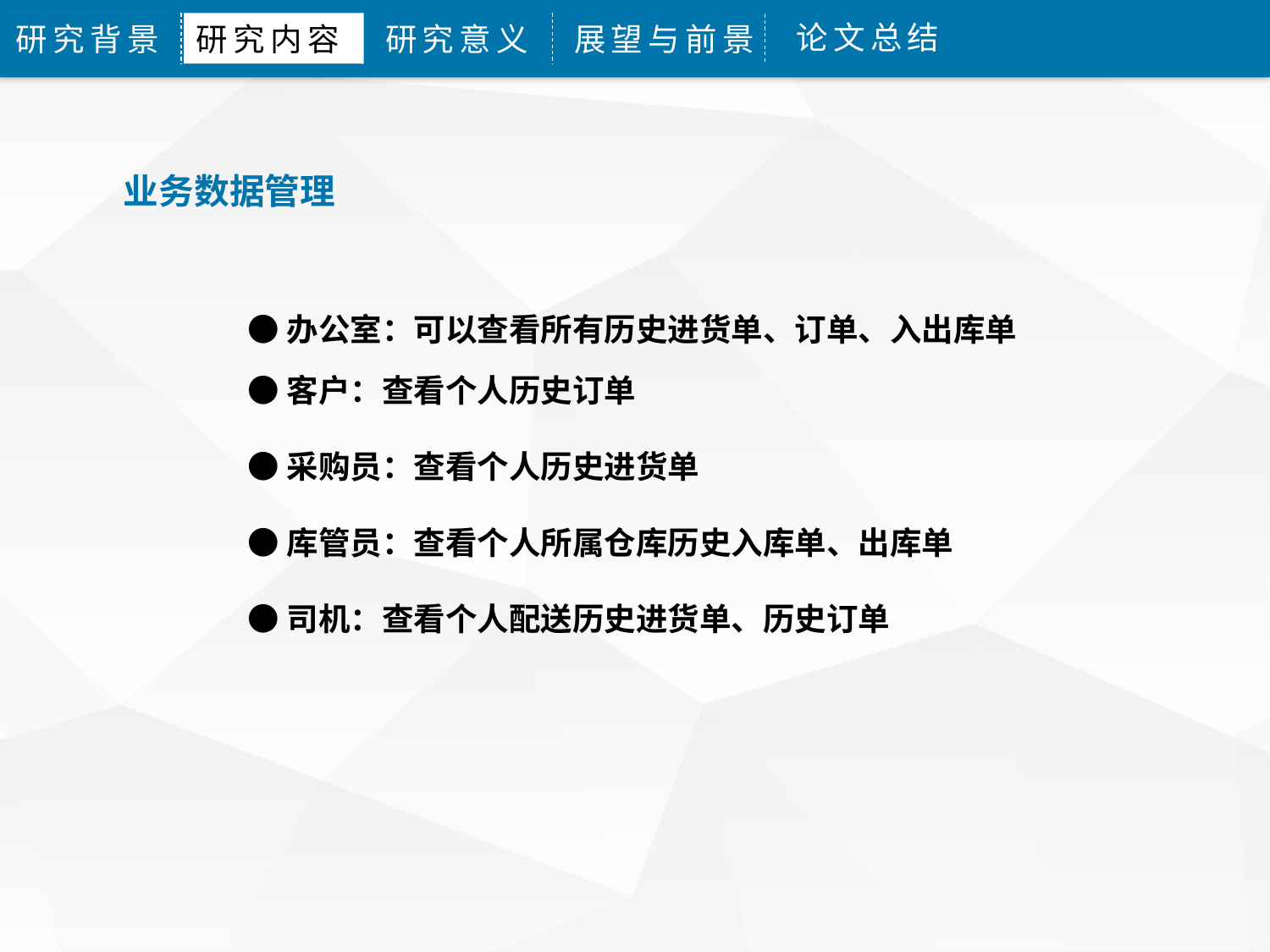

论文总结
研究背景
研究内容
研究意义
展望与前景

业务数据管理
●办公室：可以查看所有历史进货单、订单、入出库单

●客户：查看个人历史订单

●采购员：查看个人历史进货单

●库管员：查看个人所属仓库历史入库单、出库单

●司机：查看个人配送历史进货单、历史订单